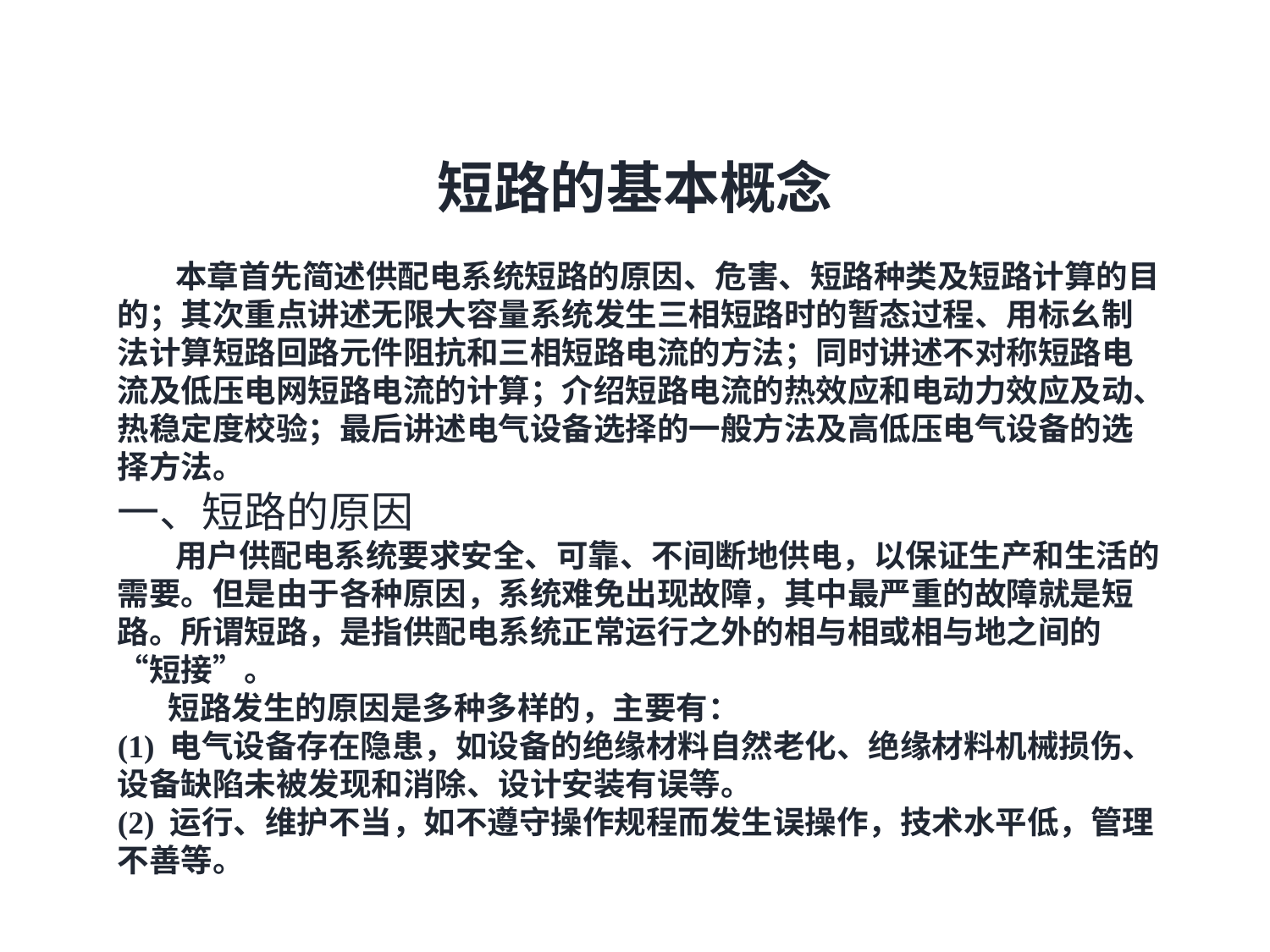

短路的基本概念
       本章首先简述供配电系统短路的原因、危害、短路种类及短路计算的目的；其次重点讲述无限大容量系统发生三相短路时的暂态过程、用标幺制法计算短路回路元件阻抗和三相短路电流的方法；同时讲述不对称短路电流及低压电网短路电流的计算；介绍短路电流的热效应和电动力效应及动、热稳定度校验；最后讲述电气设备选择的一般方法及高低压电气设备的选择方法。
一、短路的原因
       用户供配电系统要求安全、可靠、不间断地供电，以保证生产和生活的需要。但是由于各种原因，系统难免出现故障，其中最严重的故障就是短路。所谓短路，是指供配电系统正常运行之外的相与相或相与地之间的“短接”。
      短路发生的原因是多种多样的，主要有：
(1) 电气设备存在隐患，如设备的绝缘材料自然老化、绝缘材料机械损伤、设备缺陷未被发现和消除、设计安装有误等。
(2) 运行、维护不当，如不遵守操作规程而发生误操作，技术水平低，管理不善等。